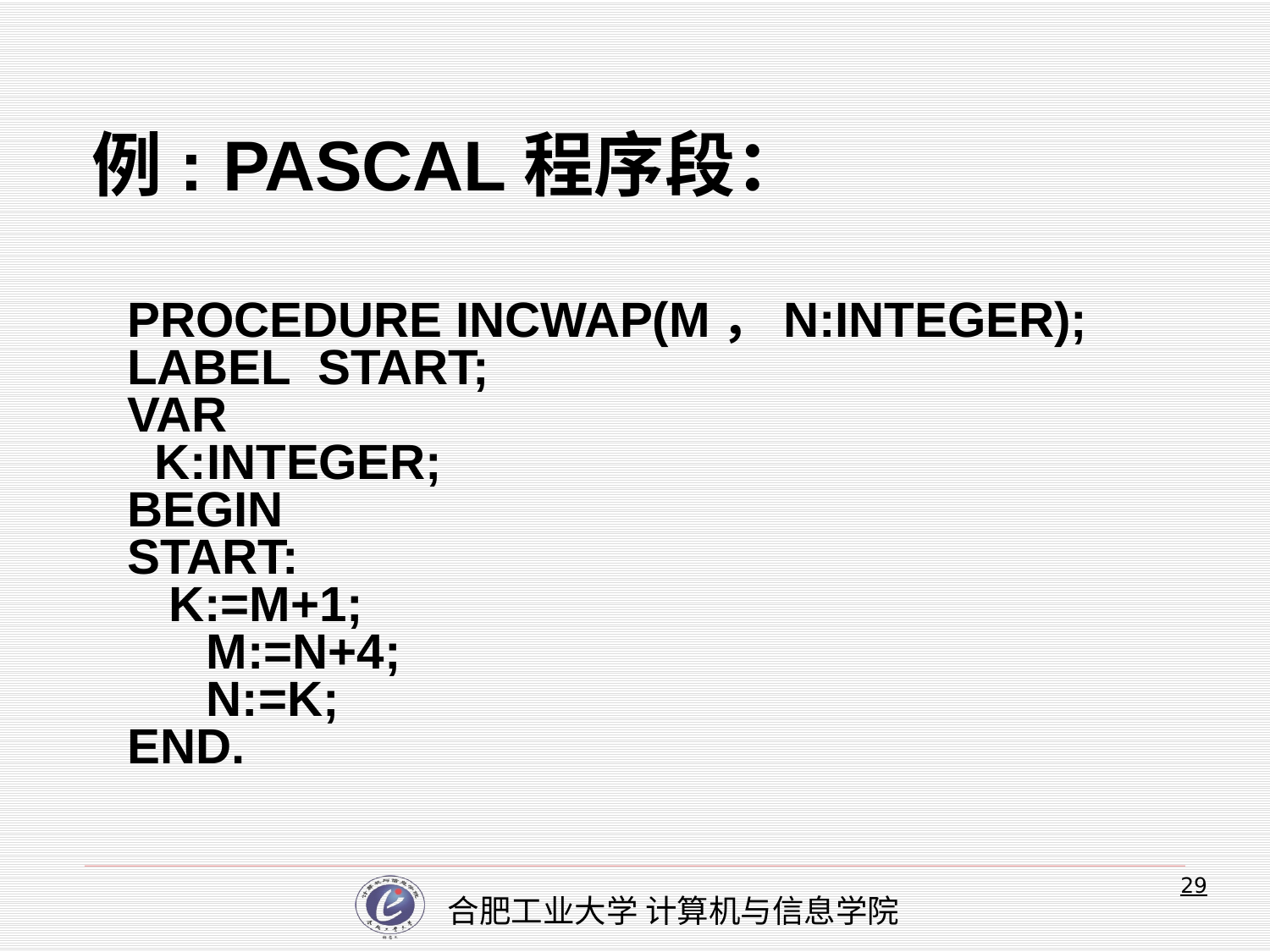

# 例: PASCAL程序段：
PROCEDURE INCWAP(M，N:INTEGER);
LABEL  START;
VAR
  K:INTEGER;
BEGIN
START:
   K:=M+1;
	 M:=N+4;
	 N:=K;
END.
29